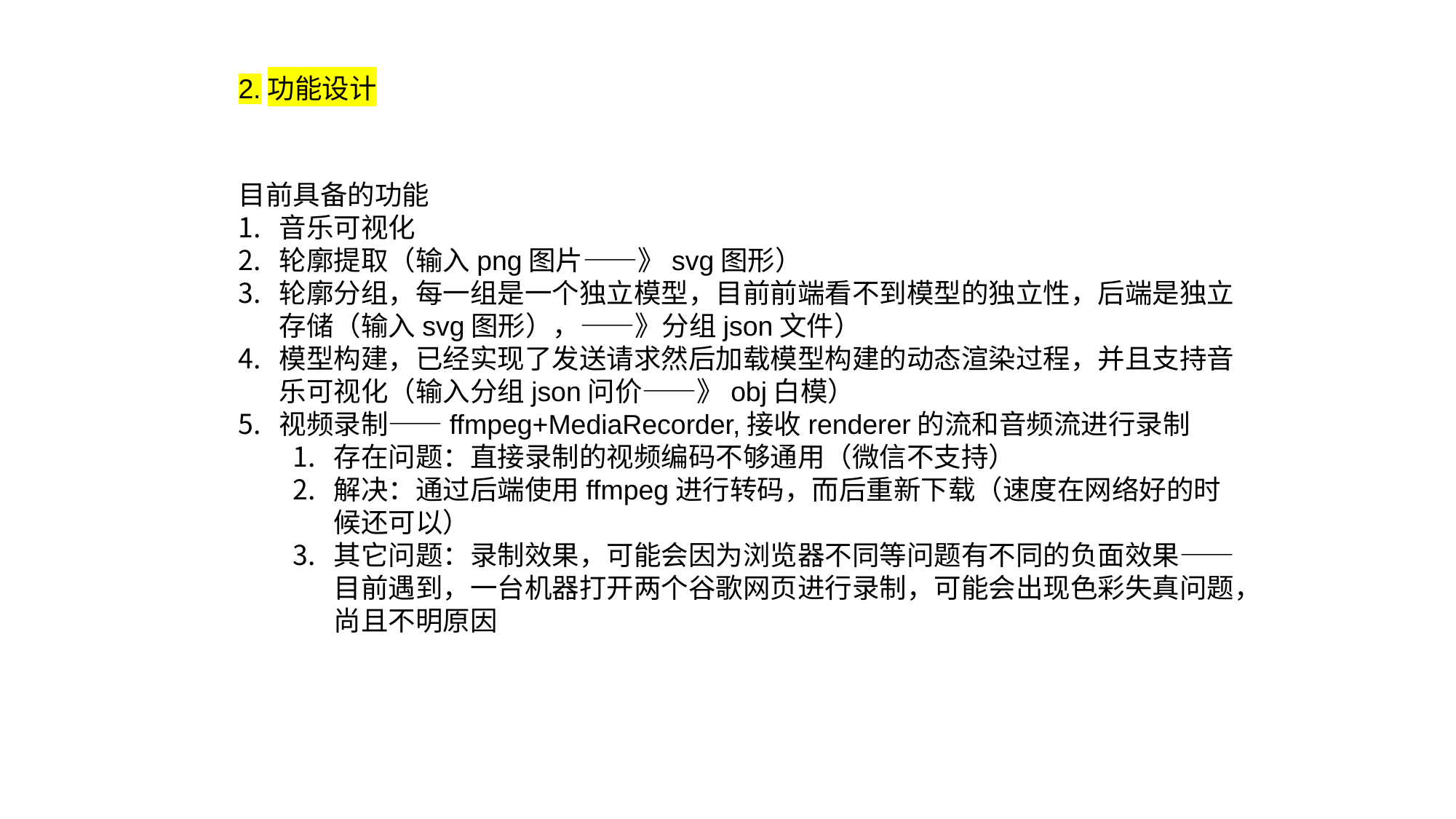

2.功能设计
目前具备的功能
音乐可视化
轮廓提取（输入png图片——》svg图形）
轮廓分组，每一组是一个独立模型，目前前端看不到模型的独立性，后端是独立存储（输入svg图形），——》分组json文件）
模型构建，已经实现了发送请求然后加载模型构建的动态渲染过程，并且支持音乐可视化（输入分组json问价——》obj白模）
视频录制——ffmpeg+MediaRecorder,接收renderer的流和音频流进行录制
存在问题：直接录制的视频编码不够通用（微信不支持）
解决：通过后端使用ffmpeg进行转码，而后重新下载（速度在网络好的时候还可以）
其它问题：录制效果，可能会因为浏览器不同等问题有不同的负面效果——目前遇到，一台机器打开两个谷歌网页进行录制，可能会出现色彩失真问题，尚且不明原因